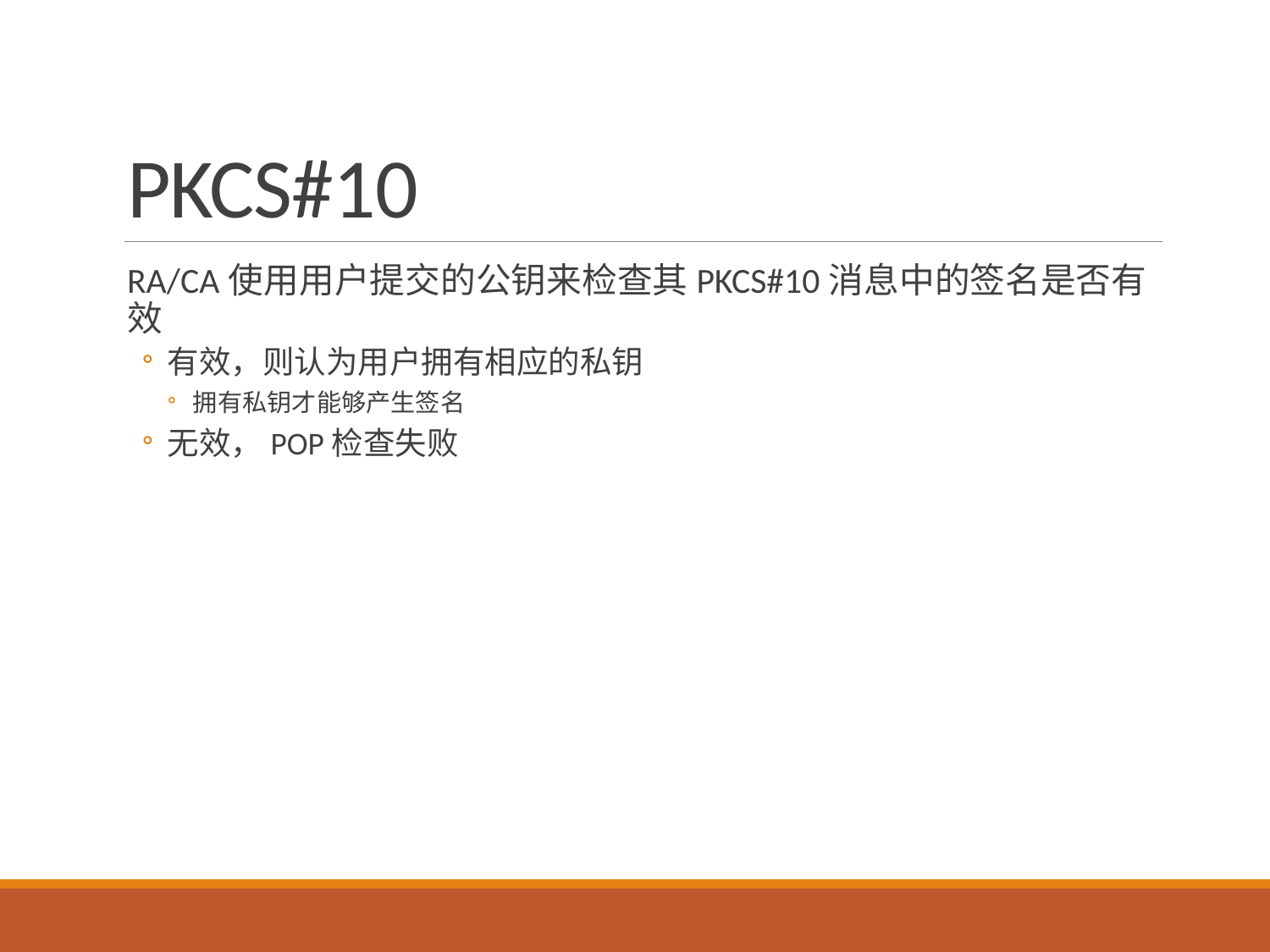

# PKCS#10
RA/CA使用用户提交的公钥来检查其PKCS#10消息中的签名是否有效
有效，则认为用户拥有相应的私钥
拥有私钥才能够产生签名
无效，POP检查失败
15